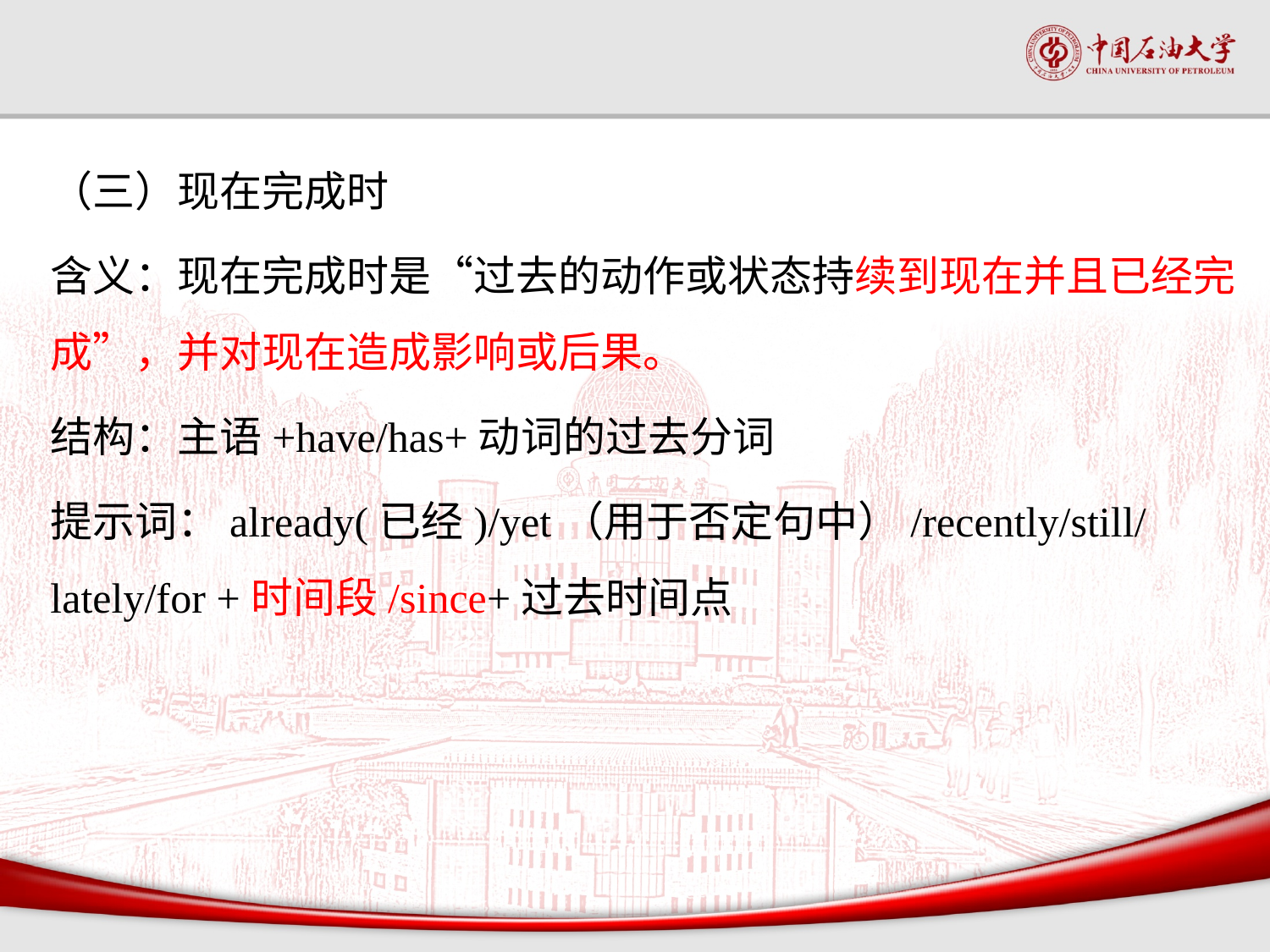

#
（三）现在完成时
含义：现在完成时是“过去的动作或状态持续到现在并且已经完成”，并对现在造成影响或后果。
结构：主语+have/has+动词的过去分词
提示词：already(已经)/yet（用于否定句中）/recently/still/lately/for +时间段/since+过去时间点